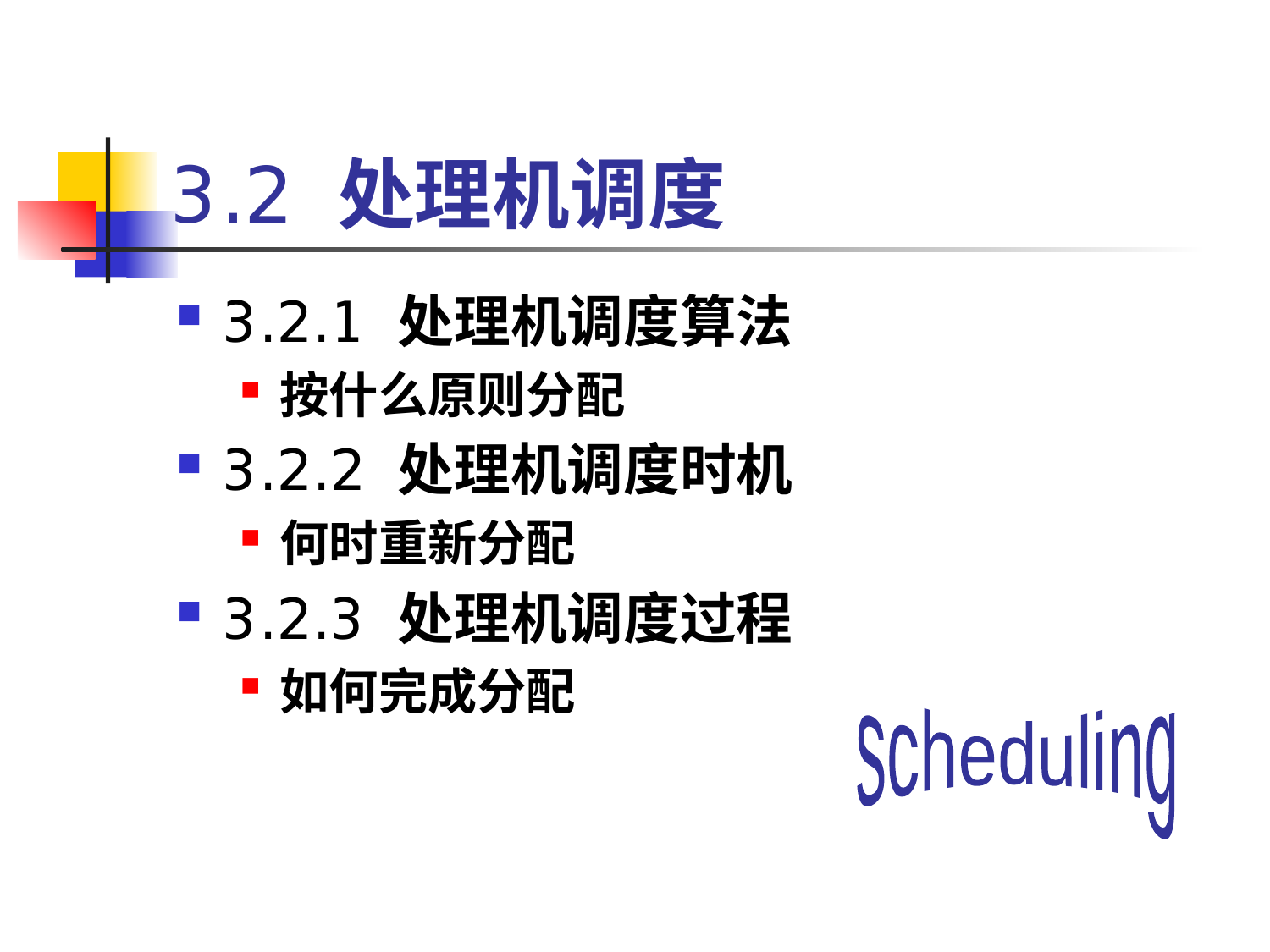

# 3.2 处理机调度
3.2.1 处理机调度算法
按什么原则分配
3.2.2 处理机调度时机
何时重新分配
3.2.3 处理机调度过程
如何完成分配
scheduling